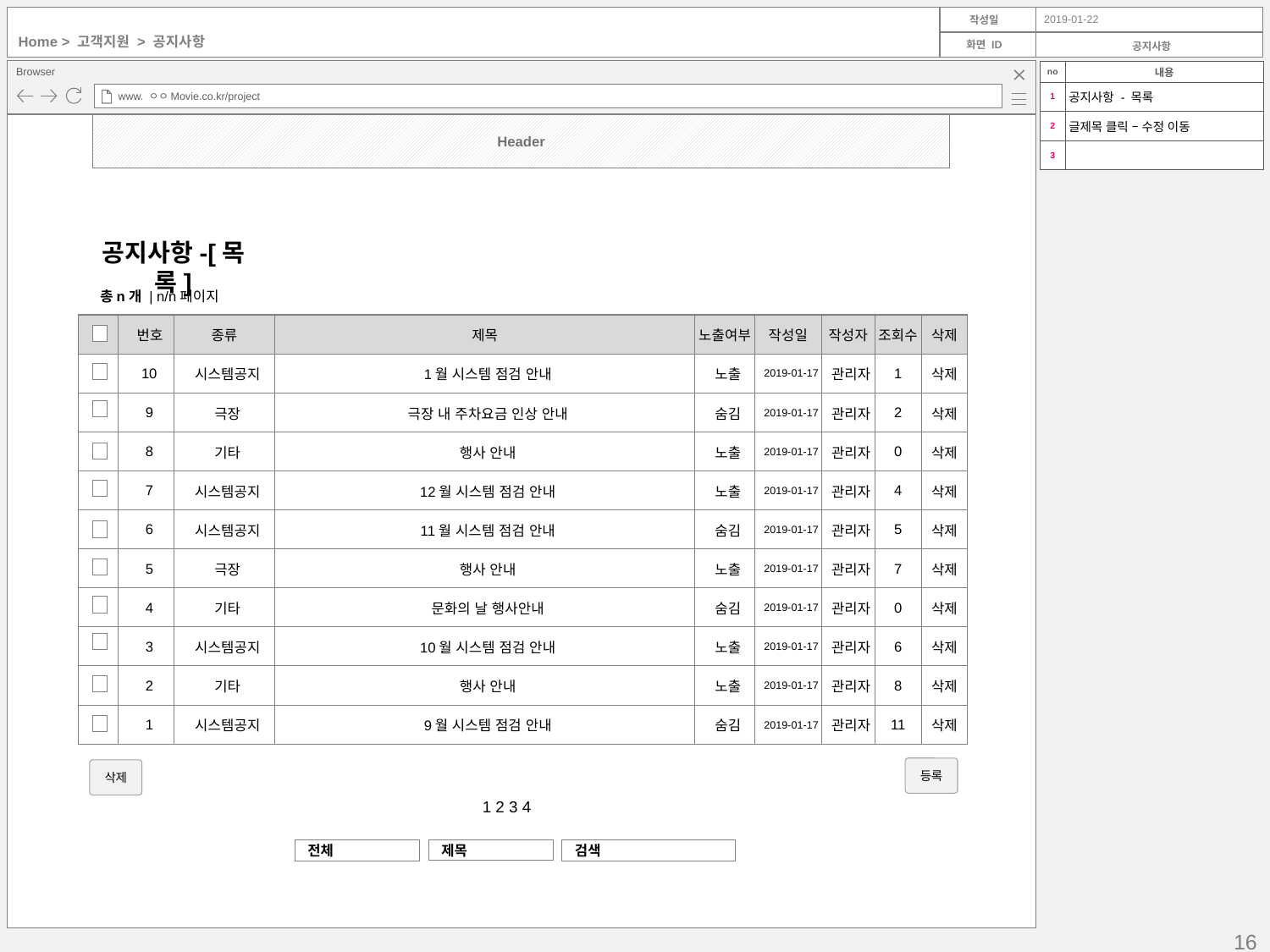

2019-01-22
Home > 고객지원 > 공지사항
공지사항
| no | 내용 |
| --- | --- |
| 1 | 공지사항 - 목록 |
| 2 | 글제목 클릭 – 수정 이동 |
| 3 |  |
Header
공지사항-[목록]
총n개 | n/n페이지
|  | 번호 | 종류 | 제목 | 노출여부 | 작성일 | 작성자 | 조회수 | 삭제 |
| --- | --- | --- | --- | --- | --- | --- | --- | --- |
|  | 10 | 시스템공지 | 1월 시스템 점검 안내 | 노출 | 2019-01-17 | 관리자 | 1 | 삭제 |
|  | 9 | 극장 | 극장 내 주차요금 인상 안내 | 숨김 | 2019-01-17 | 관리자 | 2 | 삭제 |
|  | 8 | 기타 | 행사 안내 | 노출 | 2019-01-17 | 관리자 | 0 | 삭제 |
|  | 7 | 시스템공지 | 12월 시스템 점검 안내 | 노출 | 2019-01-17 | 관리자 | 4 | 삭제 |
|  | 6 | 시스템공지 | 11월 시스템 점검 안내 | 숨김 | 2019-01-17 | 관리자 | 5 | 삭제 |
|  | 5 | 극장 | 행사 안내 | 노출 | 2019-01-17 | 관리자 | 7 | 삭제 |
|  | 4 | 기타 | 문화의 날 행사안내 | 숨김 | 2019-01-17 | 관리자 | 0 | 삭제 |
|  | 3 | 시스템공지 | 10월 시스템 점검 안내 | 노출 | 2019-01-17 | 관리자 | 6 | 삭제 |
|  | 2 | 기타 | 행사 안내 | 노출 | 2019-01-17 | 관리자 | 8 | 삭제 |
|  | 1 | 시스템공지 | 9월 시스템 점검 안내 | 숨김 | 2019-01-17 | 관리자 | 11 | 삭제 |

등록
삭제
1 2 3 4
제목
전체
검색
16